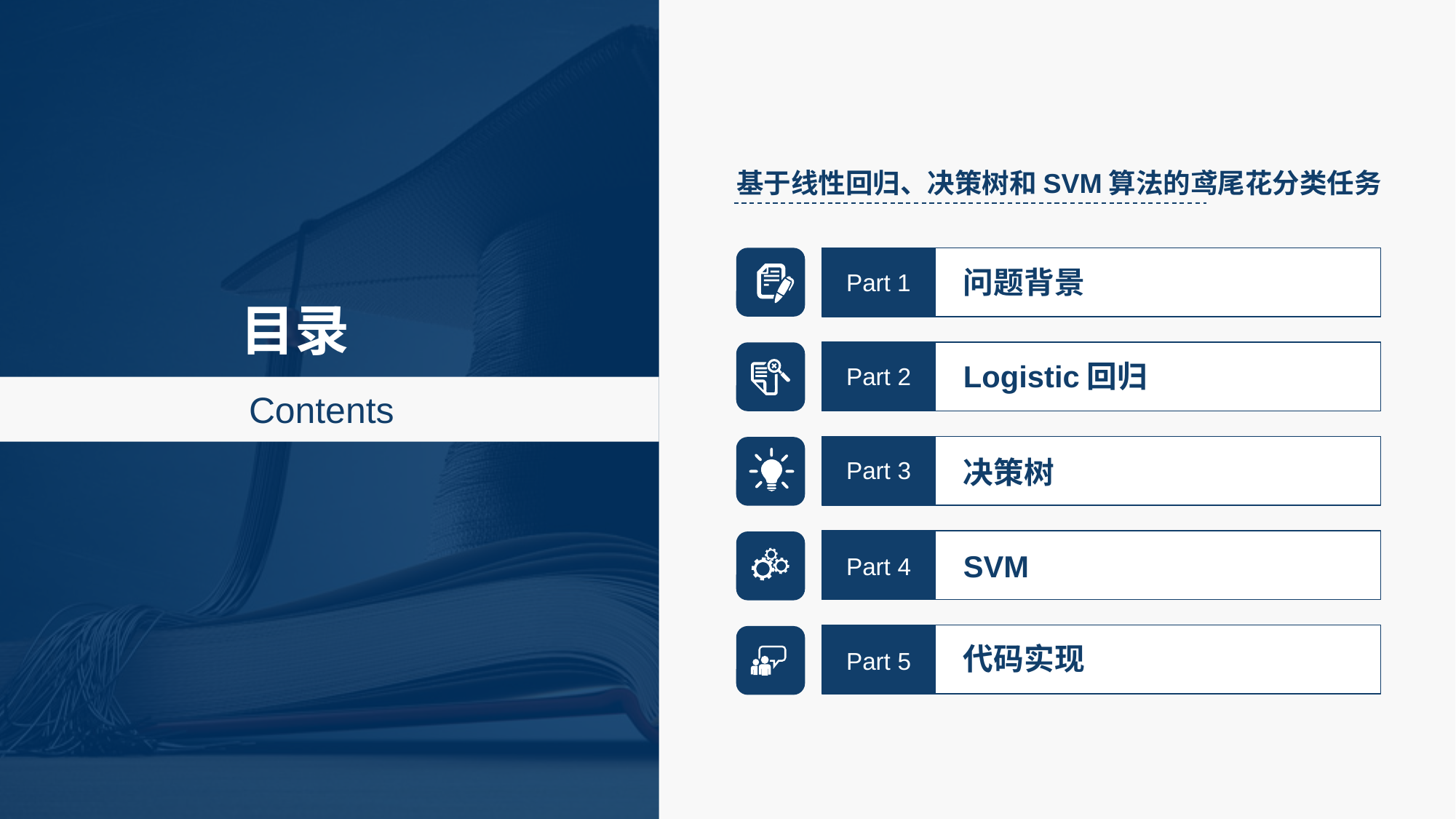

基于线性回归、决策树和SVM算法的鸢尾花分类任务

问题背景
Part 1
目录

Logistic回归
Part 2

Contents

决策树
Part 3

SVM
Part 4

代码实现
Part 5